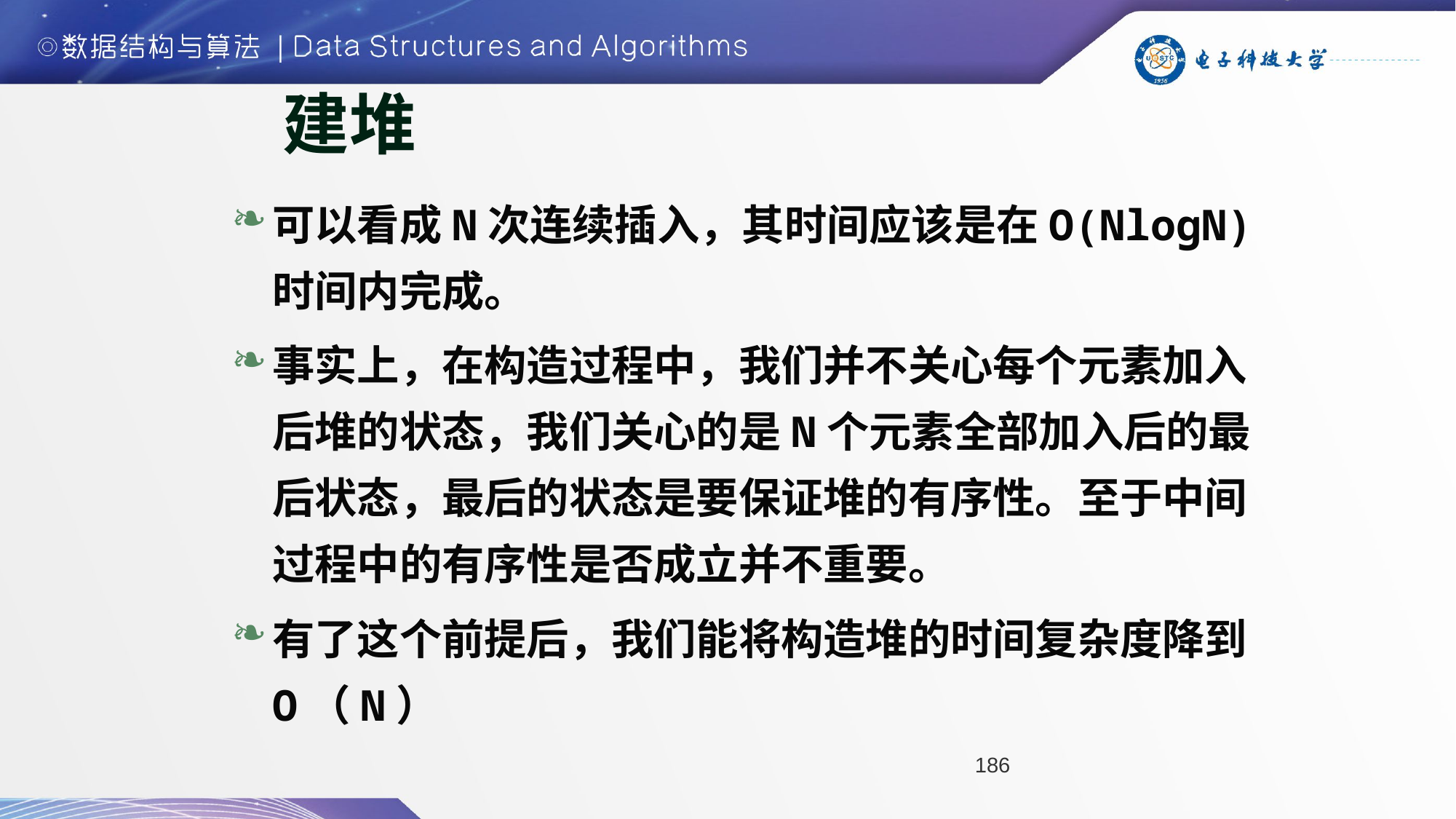

# 建堆
可以看成N次连续插入，其时间应该是在O(NlogN)时间内完成。
事实上，在构造过程中，我们并不关心每个元素加入后堆的状态，我们关心的是N个元素全部加入后的最后状态，最后的状态是要保证堆的有序性。至于中间过程中的有序性是否成立并不重要。
有了这个前提后，我们能将构造堆的时间复杂度降到O（N）
186